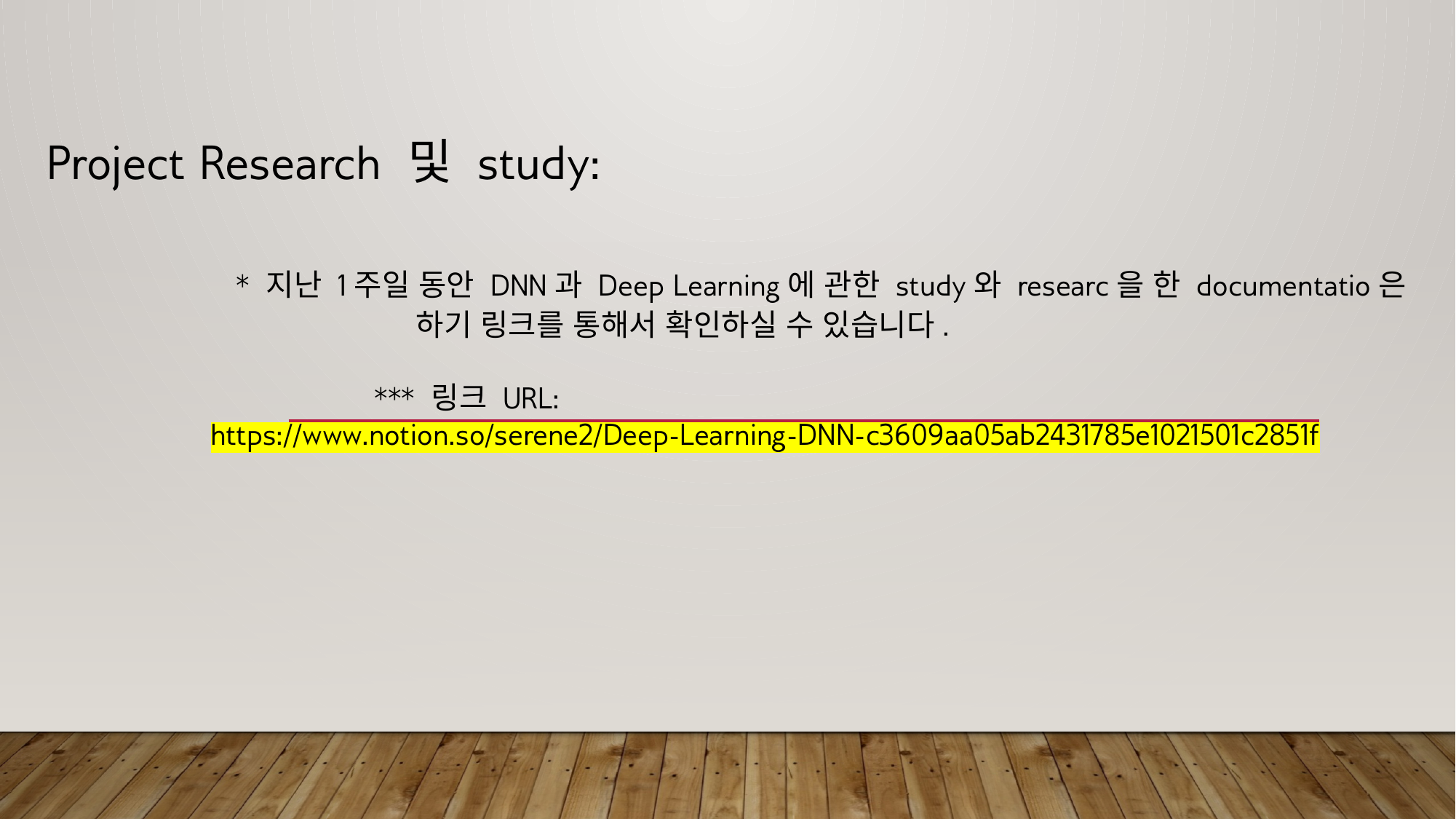

Project Research 및 study:

             * 지난 1주일 동안 DNN과 Deep Learning에 관한 study와 researc을 한 documentatio은
			    하기 링크를 통해서 확인하실 수 있습니다.

			*** 링크 URL:
                  https://www.notion.so/serene2/Deep-Learning-DNN-c3609aa05ab2431785e1021501c2851f